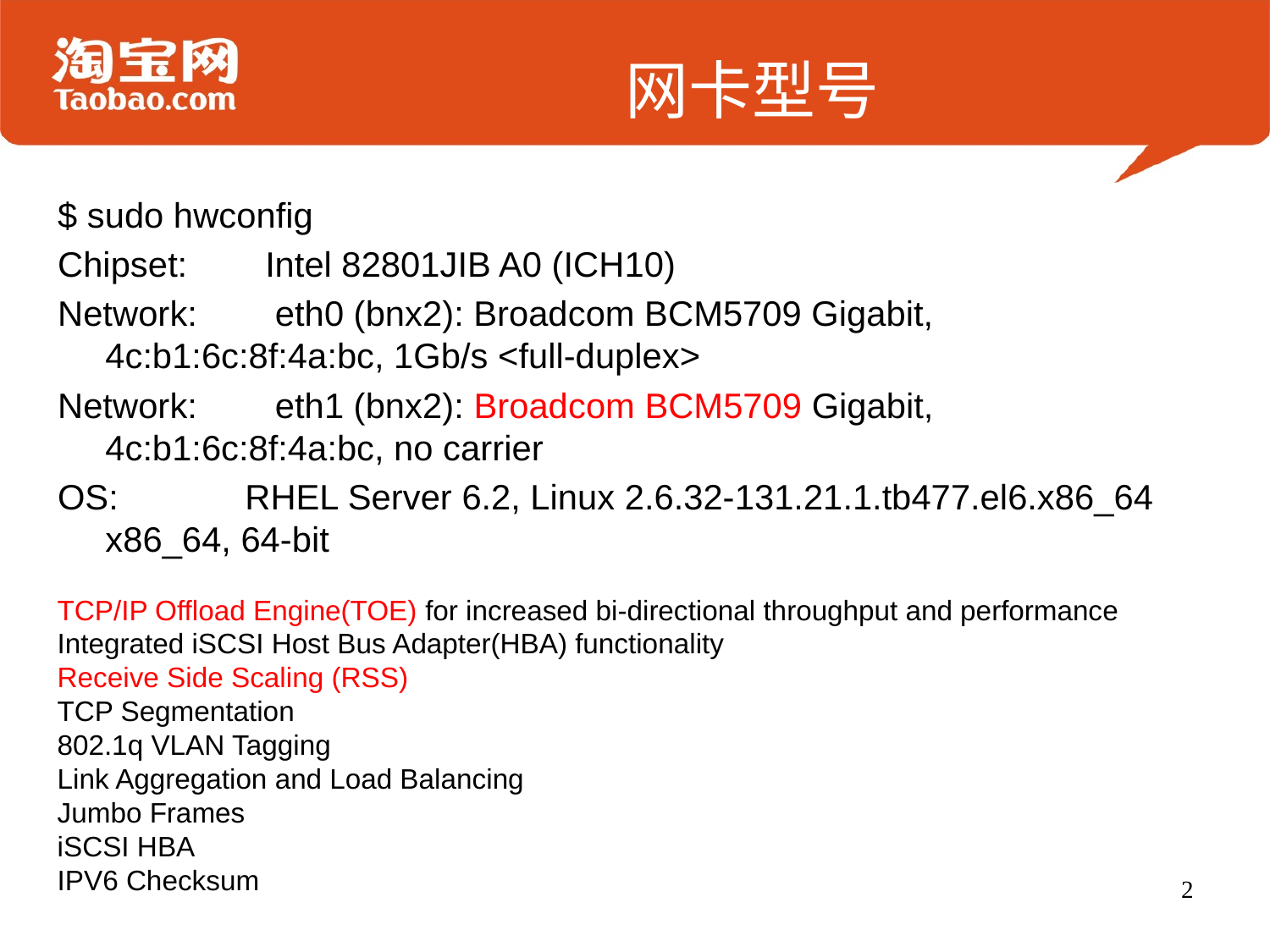

# 网卡型号
$ sudo hwconfig
Chipset:        Intel 82801JIB A0 (ICH10)
Network:        eth0 (bnx2): Broadcom BCM5709 Gigabit, 4c:b1:6c:8f:4a:bc, 1Gb/s <full-duplex>
Network:        eth1 (bnx2): Broadcom BCM5709 Gigabit, 4c:b1:6c:8f:4a:bc, no carrier
OS:             RHEL Server 6.2, Linux 2.6.32-131.21.1.tb477.el6.x86_64 x86_64, 64-bit

TCP/IP Offload Engine(TOE) for increased bi-directional throughput and performance 
Integrated iSCSI Host Bus Adapter(HBA) functionality 
Receive Side Scaling (RSS) 
TCP Segmentation 
802.1q VLAN Tagging 
Link Aggregation and Load Balancing 
Jumbo Frames
iSCSI HBA
IPV6 Checksum
2